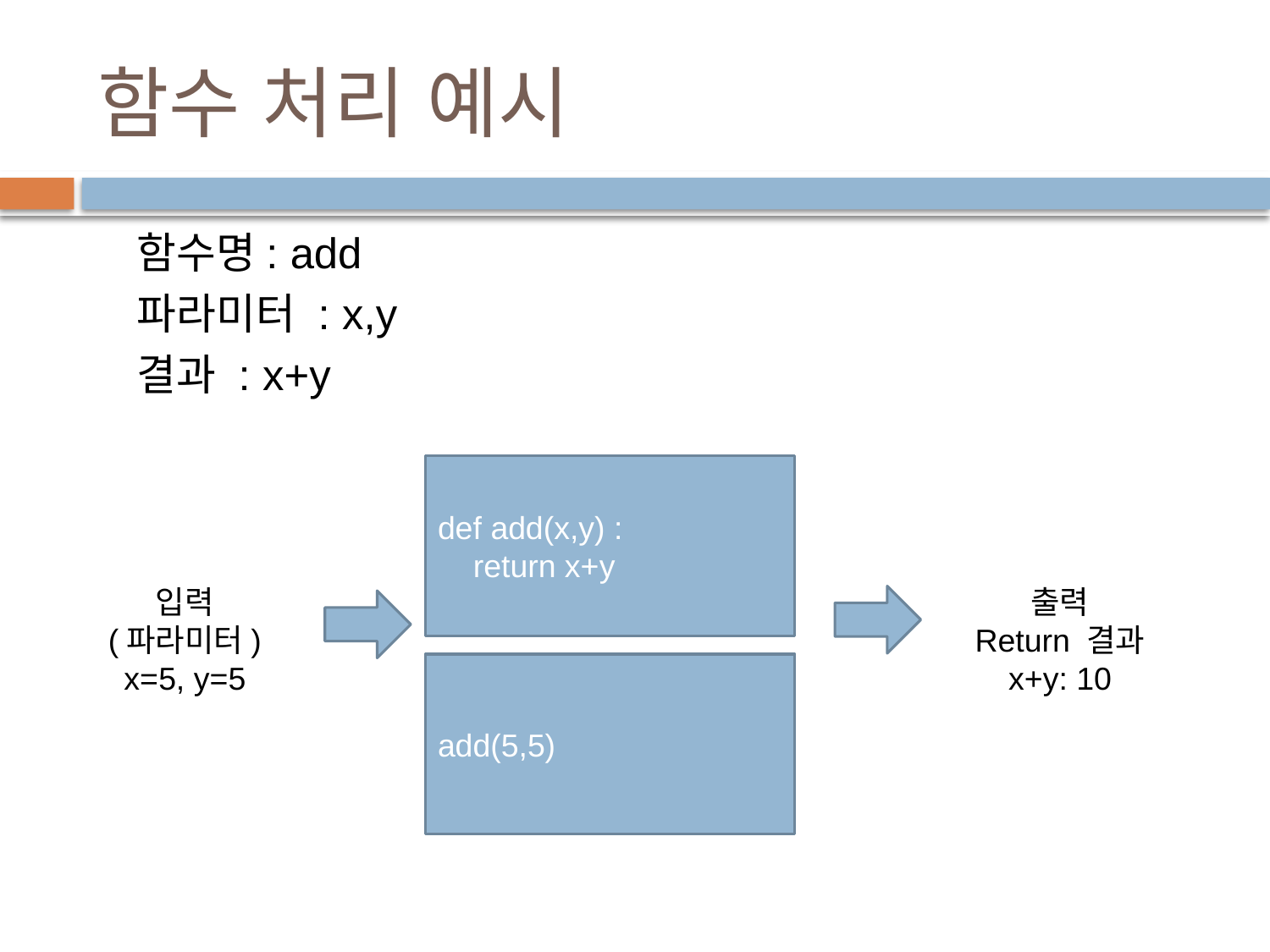

# 함수 처리 예시
함수명: add
파라미터 : x,y
결과 : x+y
def add(x,y) :
    return x+y
입력
(파라미터)
x=5, y=5
출력
Return 결과
x+y: 10

add(5,5)